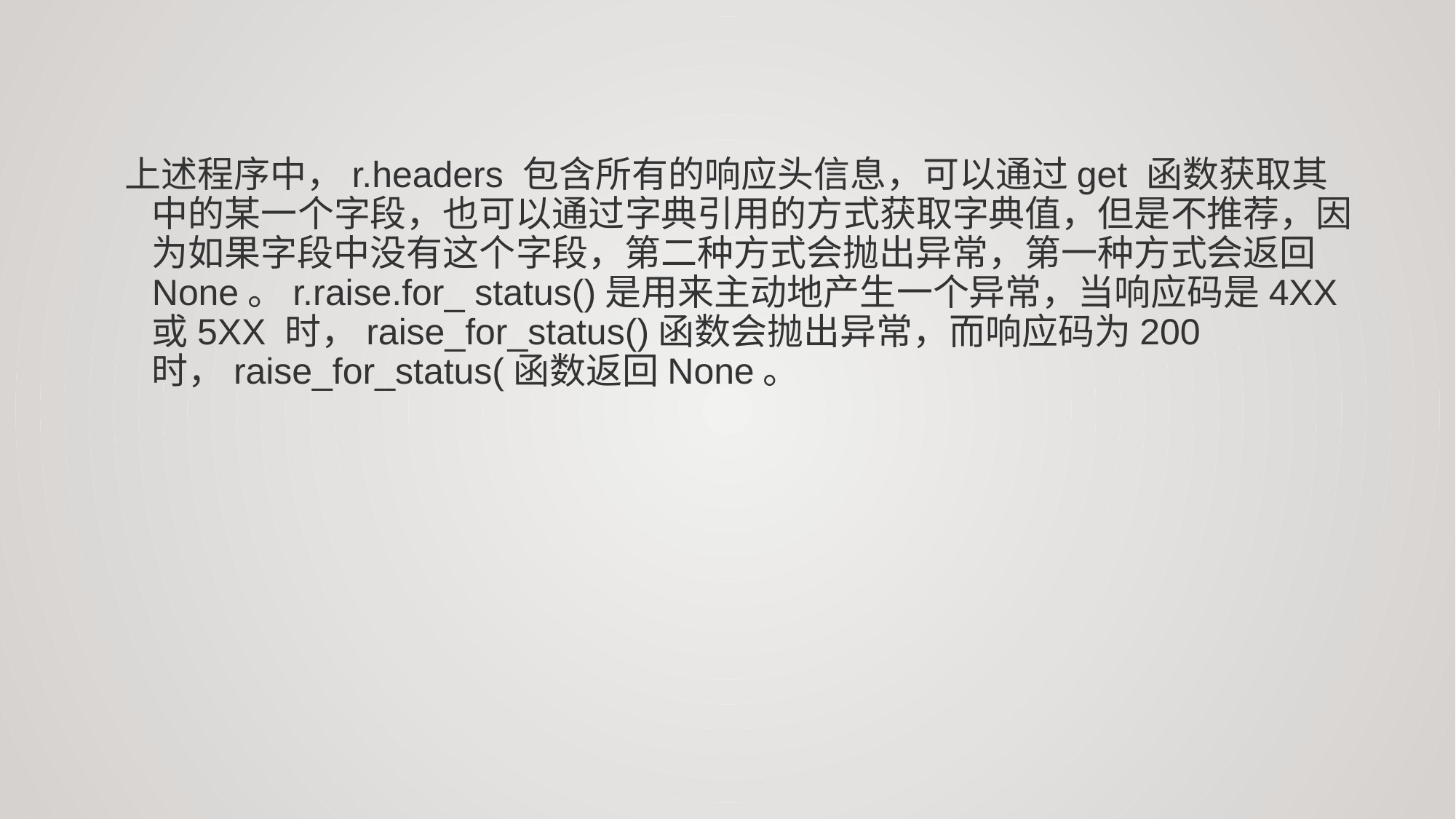

上述程序中，r.headers 包含所有的响应头信息，可以通过get 函数获取其中的某一个字段，也可以通过字典引用的方式获取字典值，但是不推荐，因为如果字段中没有这个字段，第二种方式会抛出异常，第一种方式会返回None。r.raise.for_ status()是用来主动地产生一个异常，当响应码是4XX 或5XX 时，raise_for_status()函数会抛出异常，而响应码为200 时，raise_for_status(函数返回None。